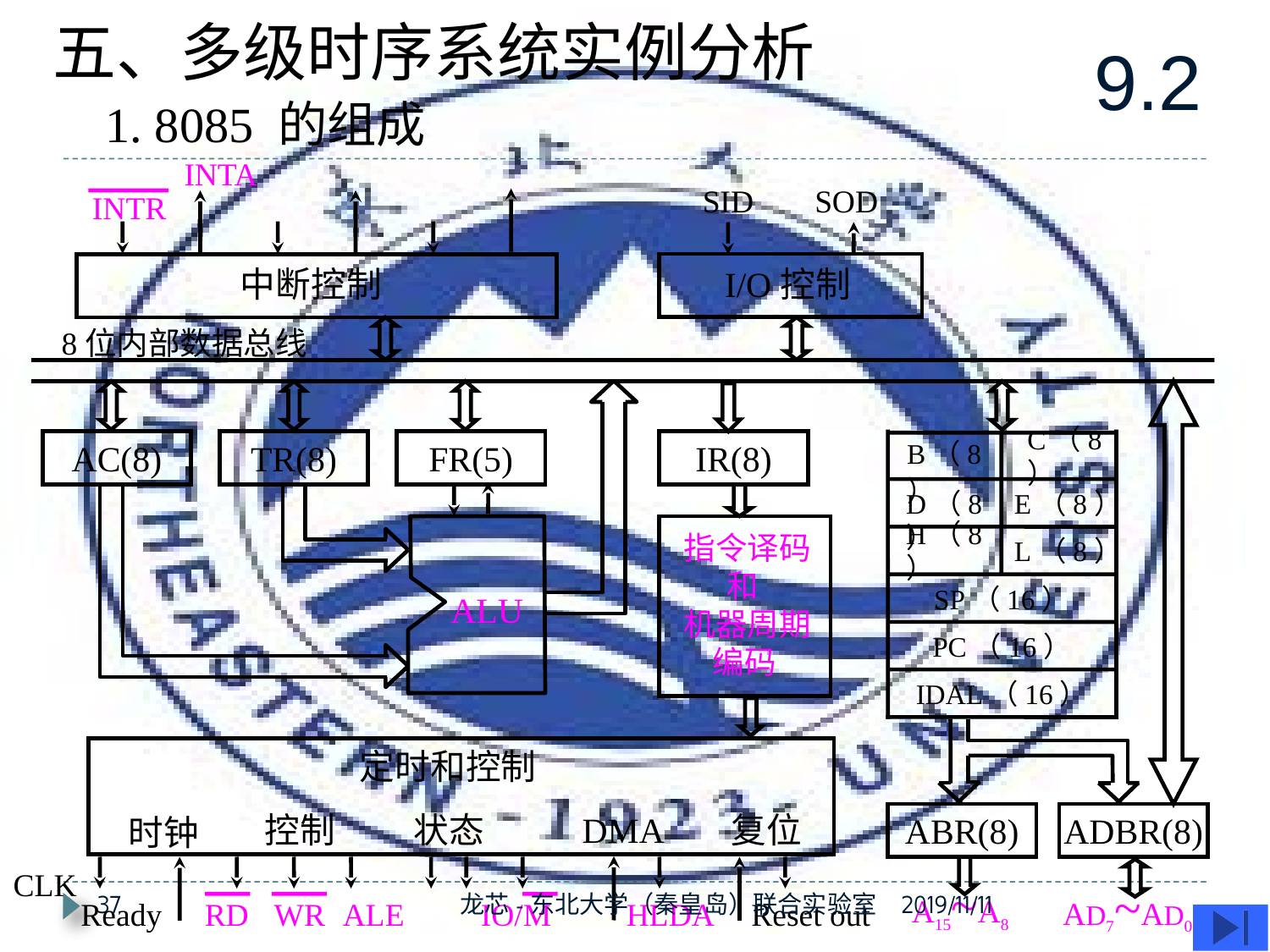

五、多级时序系统实例分析
9.2
1. 8085 的组成
INTA
SID
SOD
INTR

中断控制
I/O控制
8位内部数据总线

AC(8)
TR(8)
FR(5)
IR(8)

 B（8）

C（8）

 D（8）
E（8）

H（8）
L（8）
SP（16）

PC（16）

IDAL（16）

ALU

 指令译码
       和
 机器周期
     编码

定时和控制

控制
状态
  DMA
复位
 时钟

ABR(8)
ADBR(8)

CLK
A15~A8
AD7~AD0
Ready
RD
WR
ALE
IO/M
HLDA
Reset out

37
龙芯-东北大学（秦皇岛）联合实验室
2019/11/11